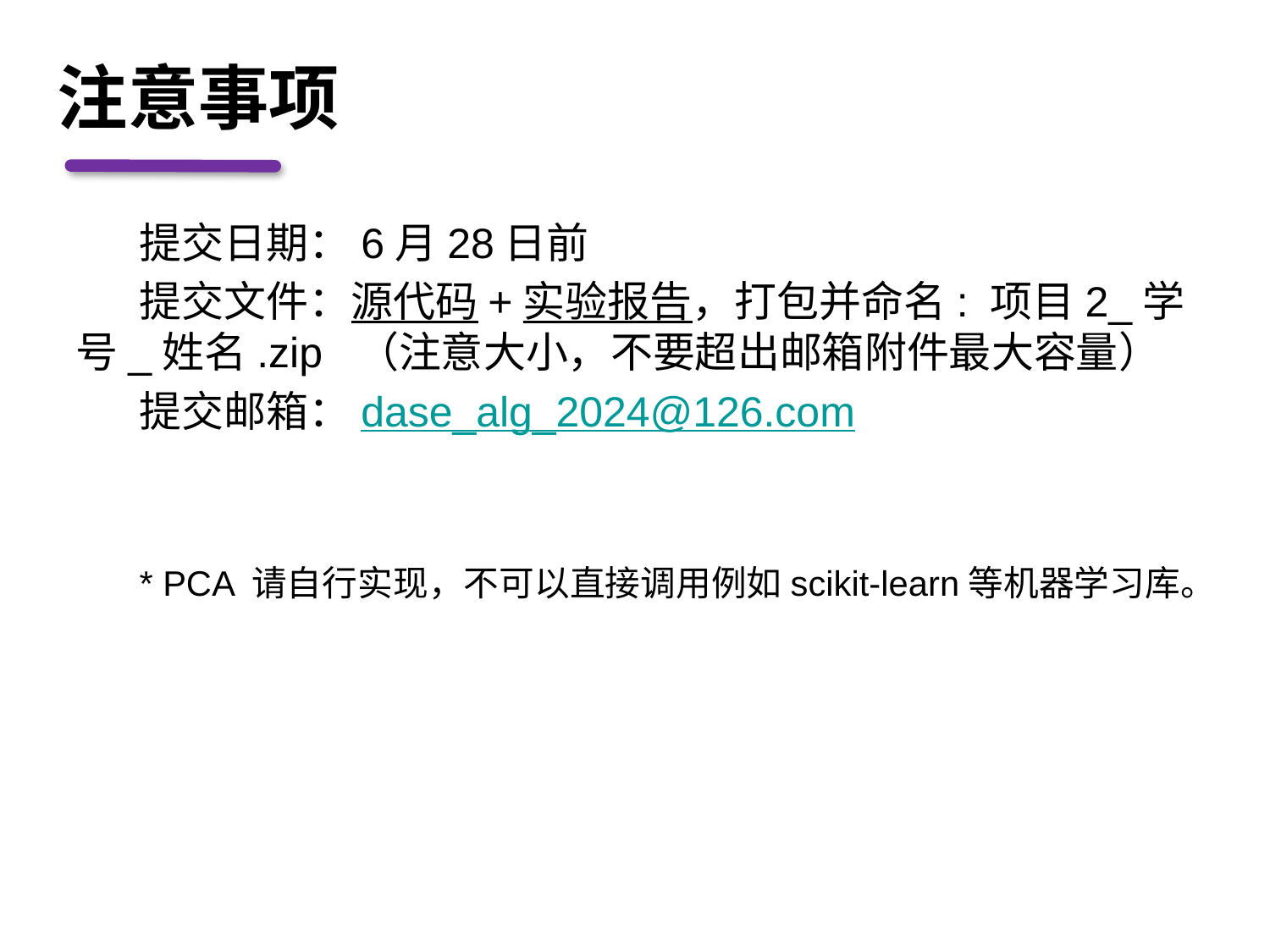

# 注意事项

提交日期：6月28日前
提交文件：源代码+实验报告，打包并命名: 项目2_学号_姓名.zip  （注意大小，不要超出邮箱附件最大容量）
提交邮箱：dase_alg_2024@126.com

* PCA 请自行实现，不可以直接调用例如scikit-learn等机器学习库。